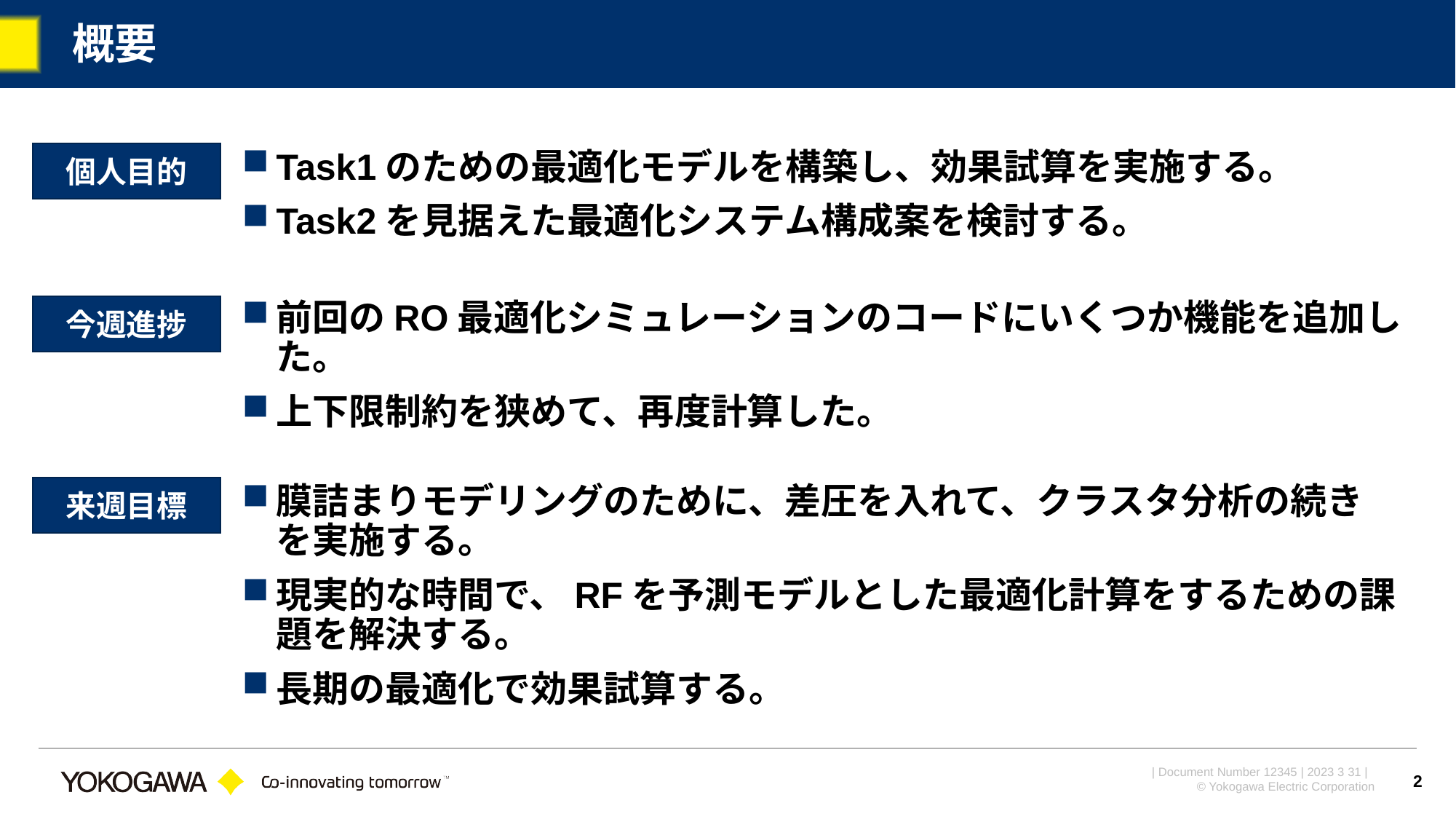

# 概要
個人目的
Task1のための最適化モデルを構築し、効果試算を実施する。
Task2を見据えた最適化システム構成案を検討する。
前回のRO最適化シミュレーションのコードにいくつか機能を追加した。
上下限制約を狭めて、再度計算した。
今週進捗
来週目標
膜詰まりモデリングのために、差圧を入れて、クラスタ分析の続きを実施する。
現実的な時間で、RFを予測モデルとした最適化計算をするための課題を解決する。
長期の最適化で効果試算する。
2